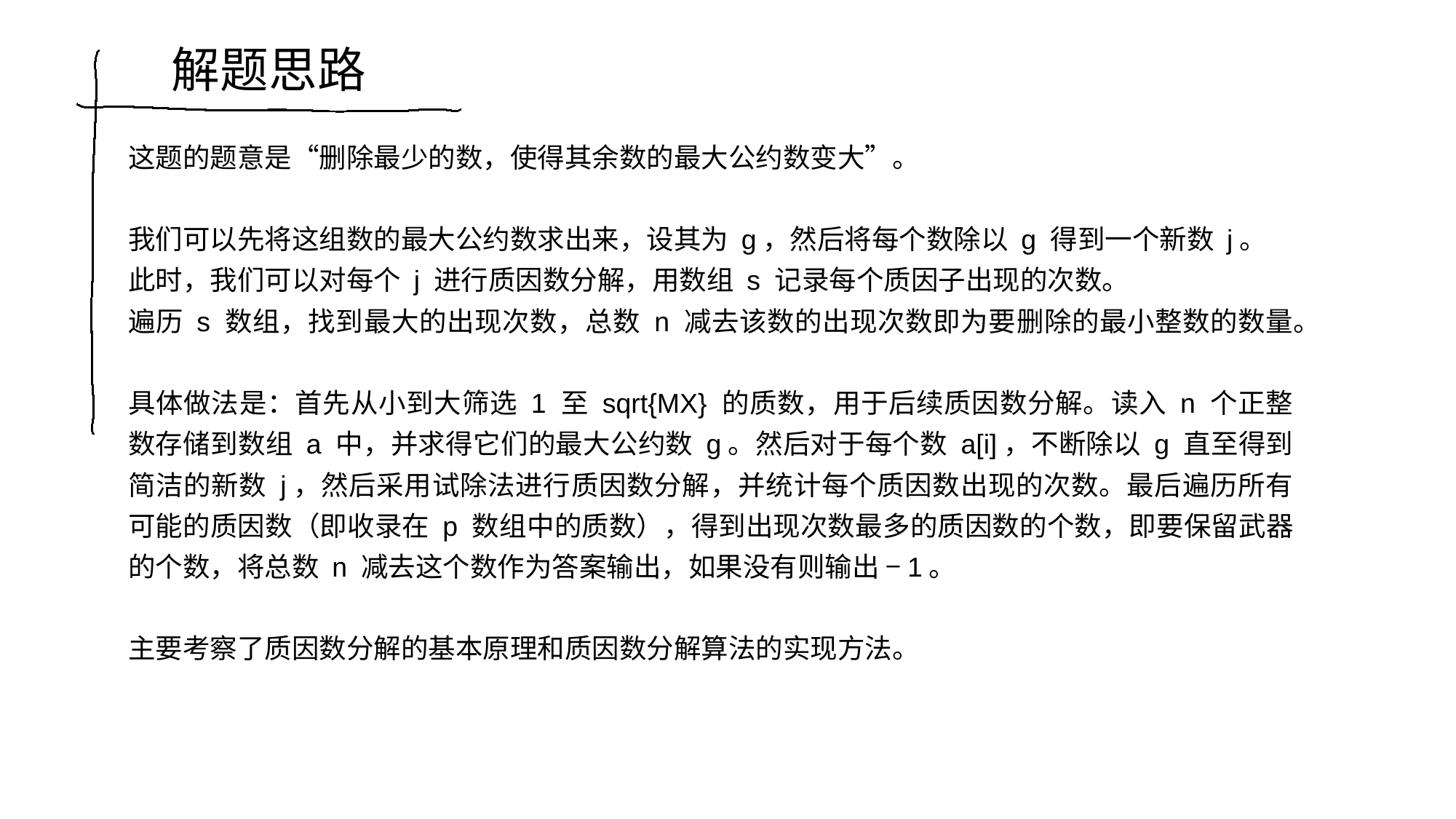

解题思路

这题的题意是“删除最少的数，使得其余数的最大公约数变大”。

我们可以先将这组数的最大公约数求出来，设其为 g，然后将每个数除以 g 得到一个新数 j。
此时，我们可以对每个 j 进行质因数分解，用数组 s 记录每个质因子出现的次数。
遍历 s 数组，找到最大的出现次数，总数 n 减去该数的出现次数即为要删除的最小整数的数量。

具体做法是：首先从小到大筛选 1 至 sqrt{MX} 的质数，用于后续质因数分解。读入 n 个正整数存储到数组 a 中，并求得它们的最大公约数 g。然后对于每个数 a[i]，不断除以 g 直至得到简洁的新数 j，然后采用试除法进行质因数分解，并统计每个质因数出现的次数。最后遍历所有可能的质因数（即收录在 p 数组中的质数），得到出现次数最多的质因数的个数，即要保留武器的个数，将总数 n 减去这个数作为答案输出，如果没有则输出 −1。

主要考察了质因数分解的基本原理和质因数分解算法的实现方法。